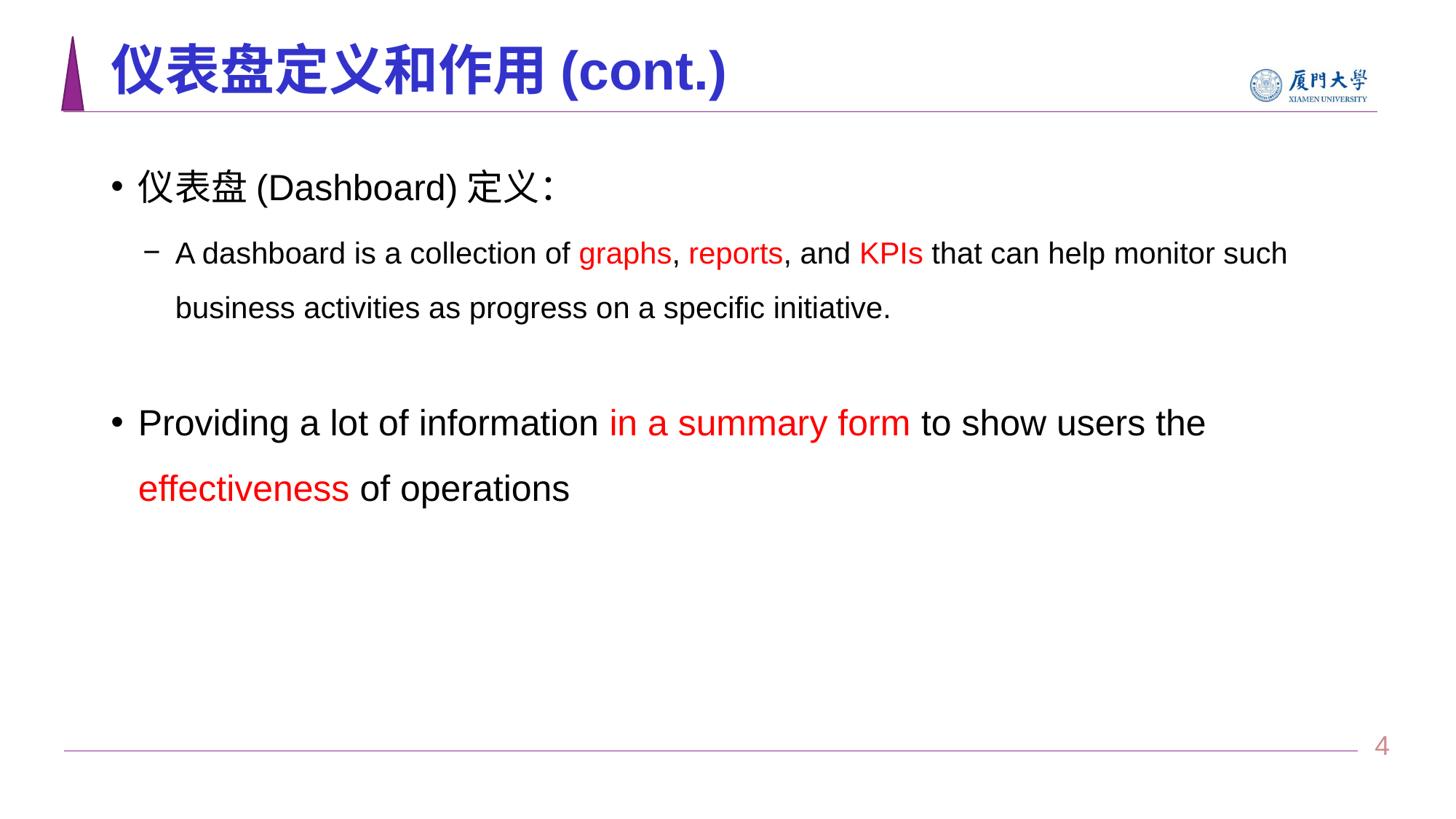

# 仪表盘定义和作用(cont.)
仪表盘(Dashboard)定义：
A dashboard is a collection of graphs, reports, and KPIs that can help monitor such business activities as progress on a specific initiative.

Providing a lot of information in a summary form to show users the effectiveness of operations
4